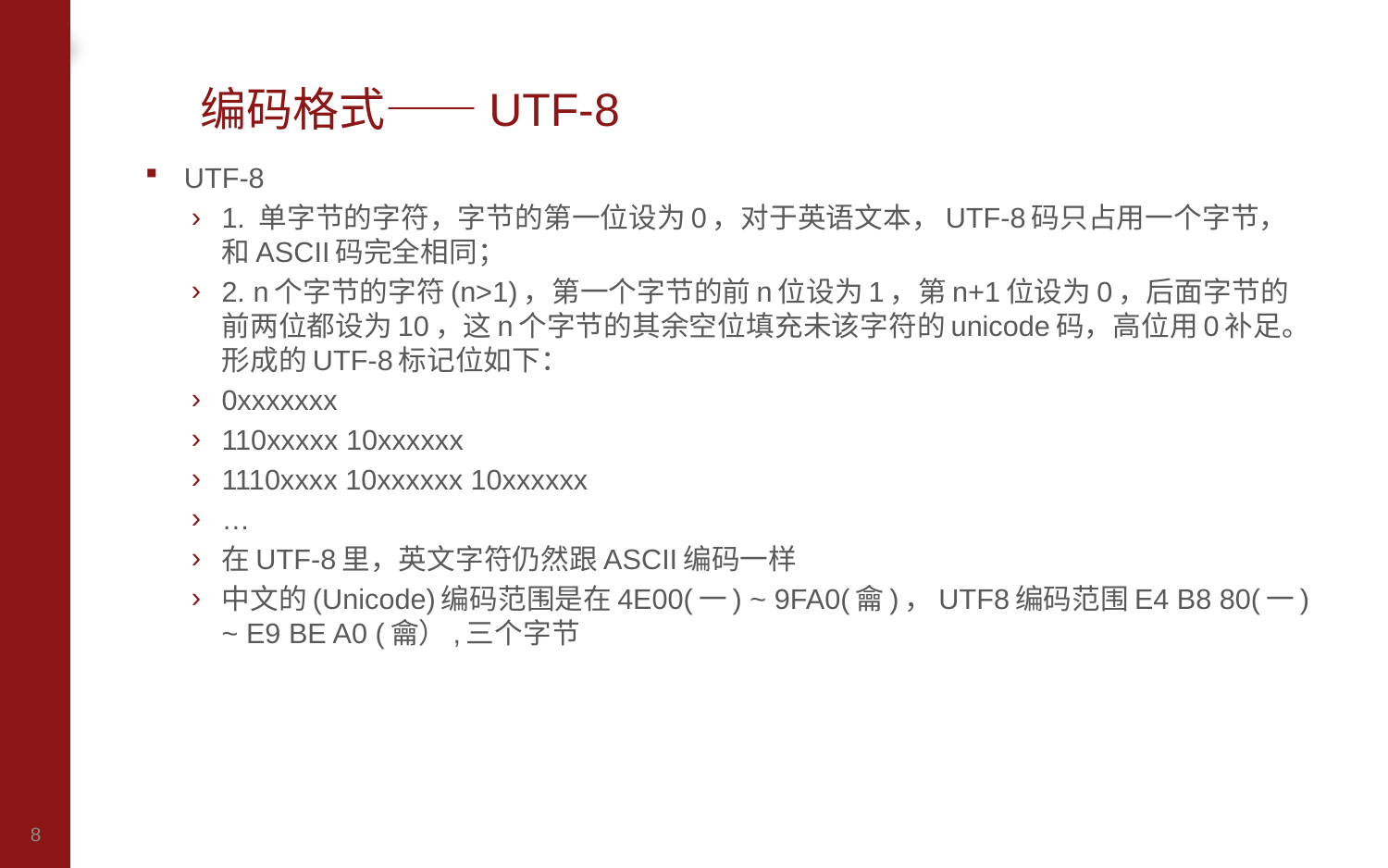

# 编码格式——UTF-8
UTF-8
1. 单字节的字符，字节的第一位设为0，对于英语文本，UTF-8码只占用一个字节，和ASCII码完全相同；
2. n个字节的字符(n>1)，第一个字节的前n位设为1，第n+1位设为0，后面字节的前两位都设为10，这n个字节的其余空位填充未该字符的unicode码，高位用0补足。形成的UTF-8标记位如下：
0xxxxxxx
110xxxxx 10xxxxxx
1110xxxx 10xxxxxx 10xxxxxx
…
在UTF-8里，英文字符仍然跟ASCII编码一样
中文的(Unicode)编码范围是在4E00(一) ~ 9FA0(龠)，UTF8编码范围E4 B8 80(一) ~ E9 BE A0 (龠）,三个字节

8